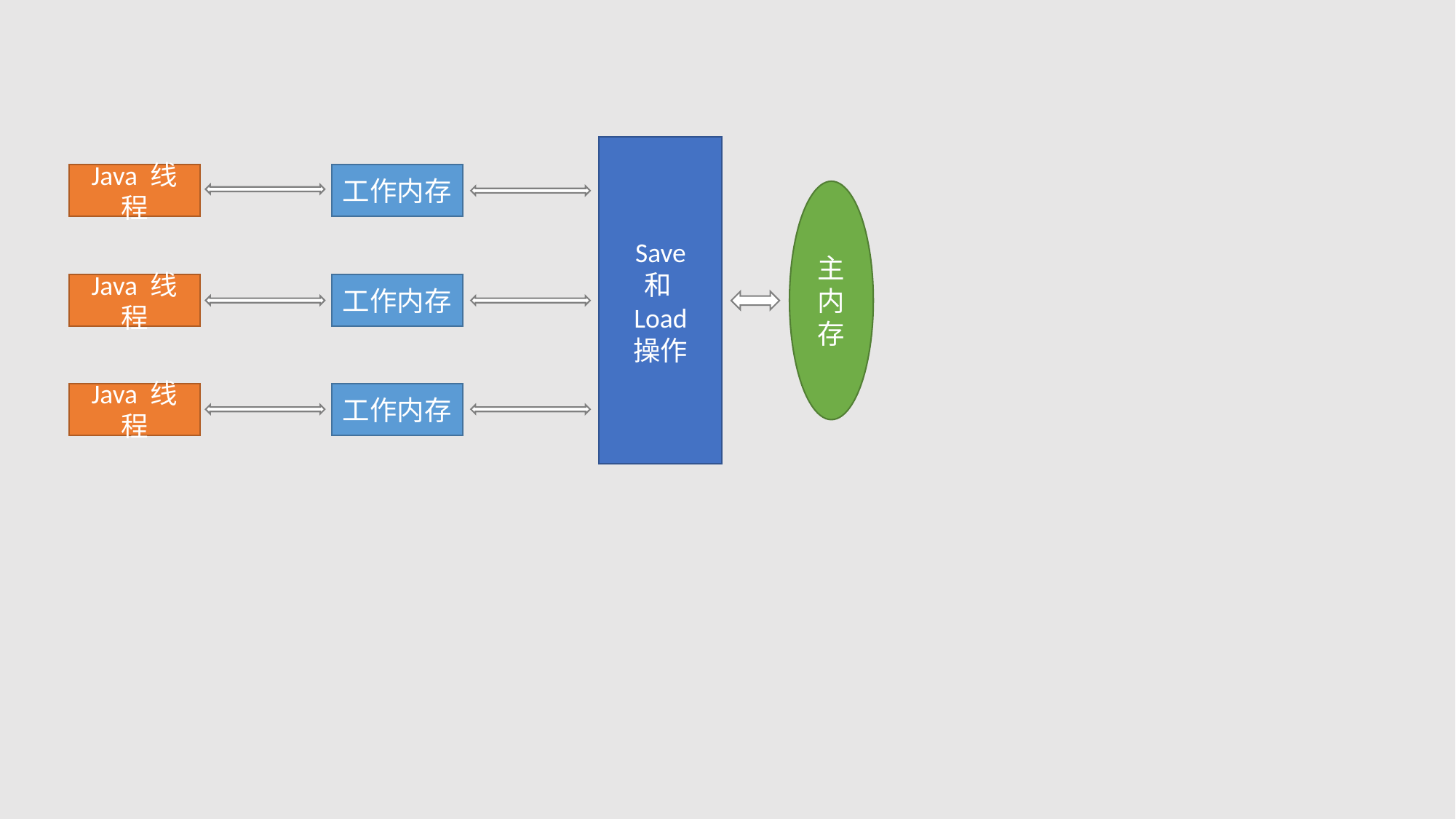

Save
和
Load
操作
Java 线程
工作内存
主
内
存

Java 线程
工作内存

Java 线程
工作内存